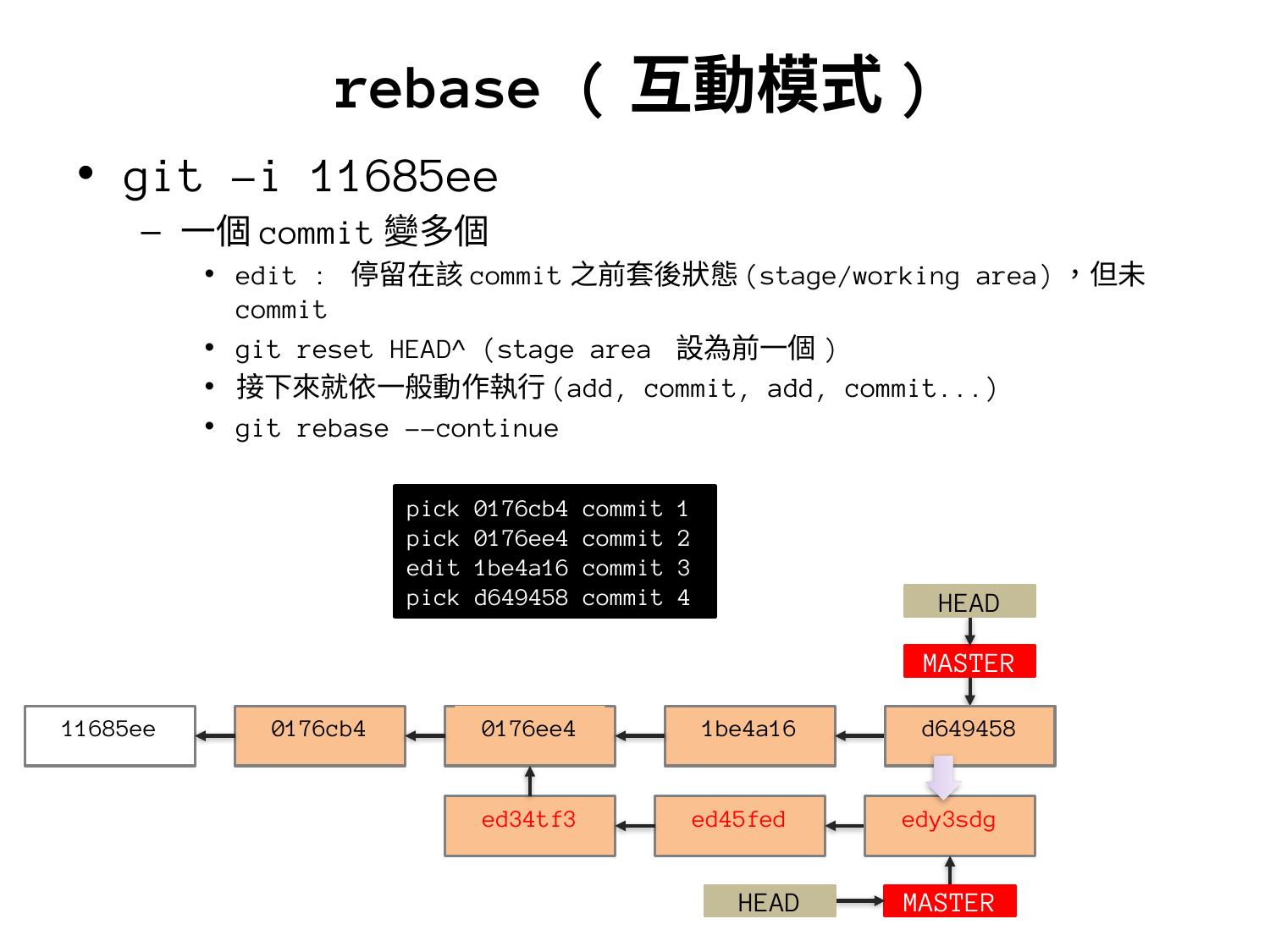

# rebase (互動模式)
git -i 11685ee
一個commit變多個
edit : 停留在該commit之前套後狀態(stage/working area)，但未commit
git reset HEAD^ (stage area 設為前一個)
接下來就依一般動作執行(add, commit, add, commit...)
git rebase --continue

pick 0176cb4 commit 1
pick 0176ee4 commit 2
edit 1be4a16 commit 3
pick d649458 commit 4
HEAD
MASTER

11685ee

0176cb4

0176ee4

1be4a16

d649458

ed34tf3

ed45fed

edy3sdg
HEAD
MASTER